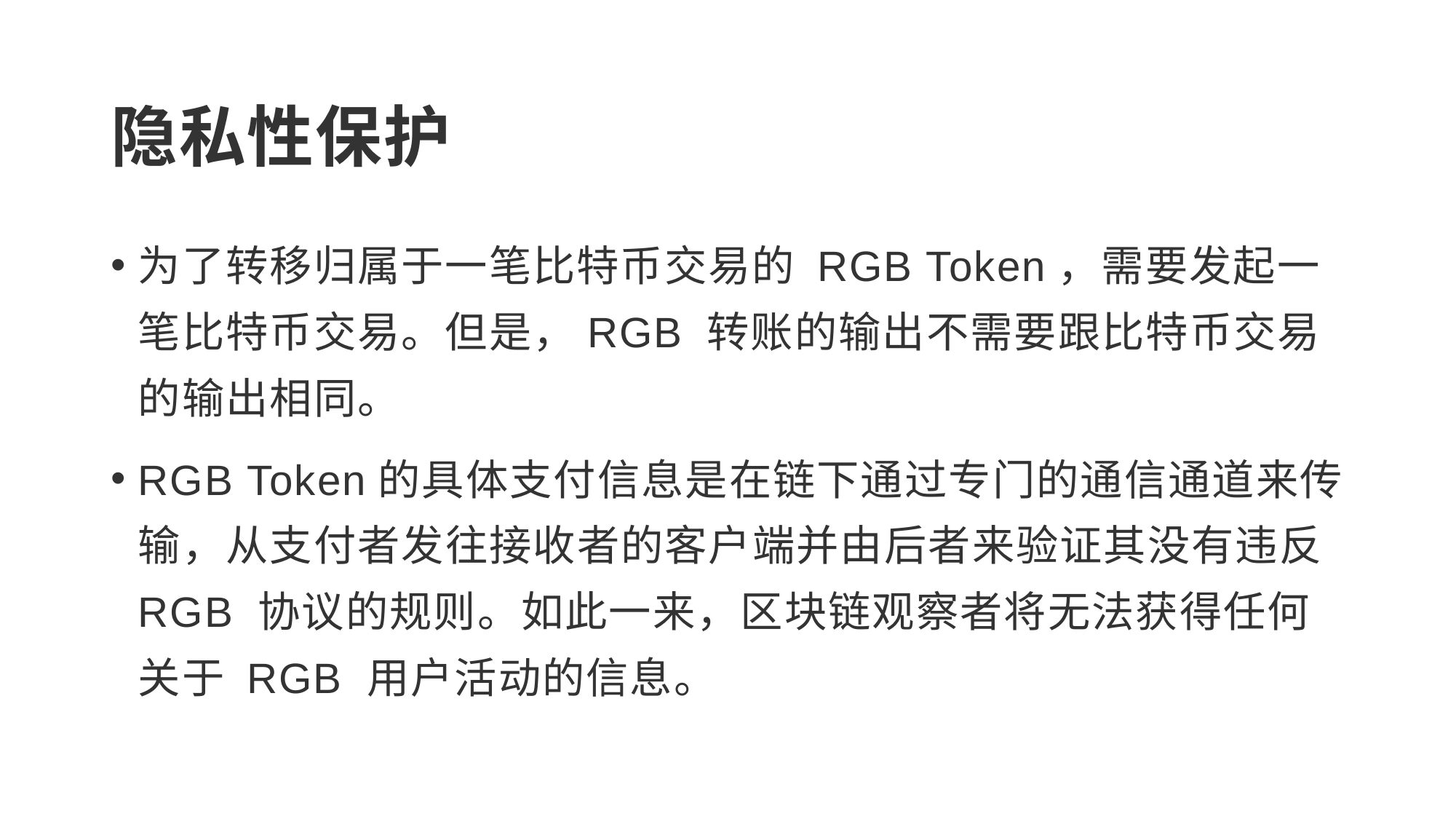

# 隐私性保护
为了转移归属于一笔比特币交易的 RGB Token，需要发起一笔比特币交易。但是，RGB 转账的输出不需要跟比特币交易的输出相同。
RGB Token的具体支付信息是在链下通过专门的通信通道来传输，从支付者发往接收者的客户端并由后者来验证其没有违反 RGB 协议的规则。如此一来，区块链观察者将无法获得任何关于 RGB 用户活动的信息。